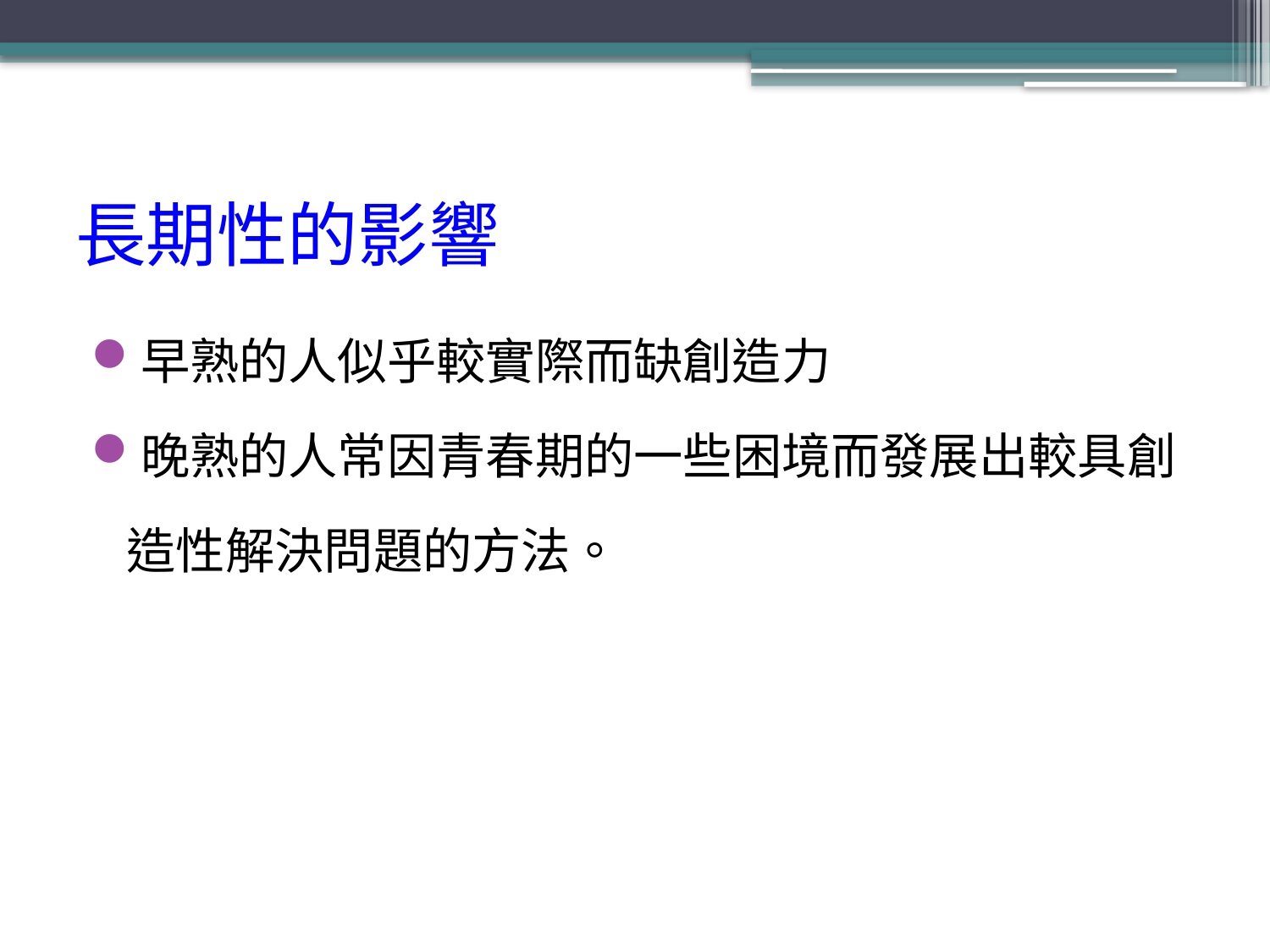

# 長期性的影響
早熟的人似乎較實際而缺創造力
晚熟的人常因青春期的一些困境而發展出較具創造性解決問題的方法。